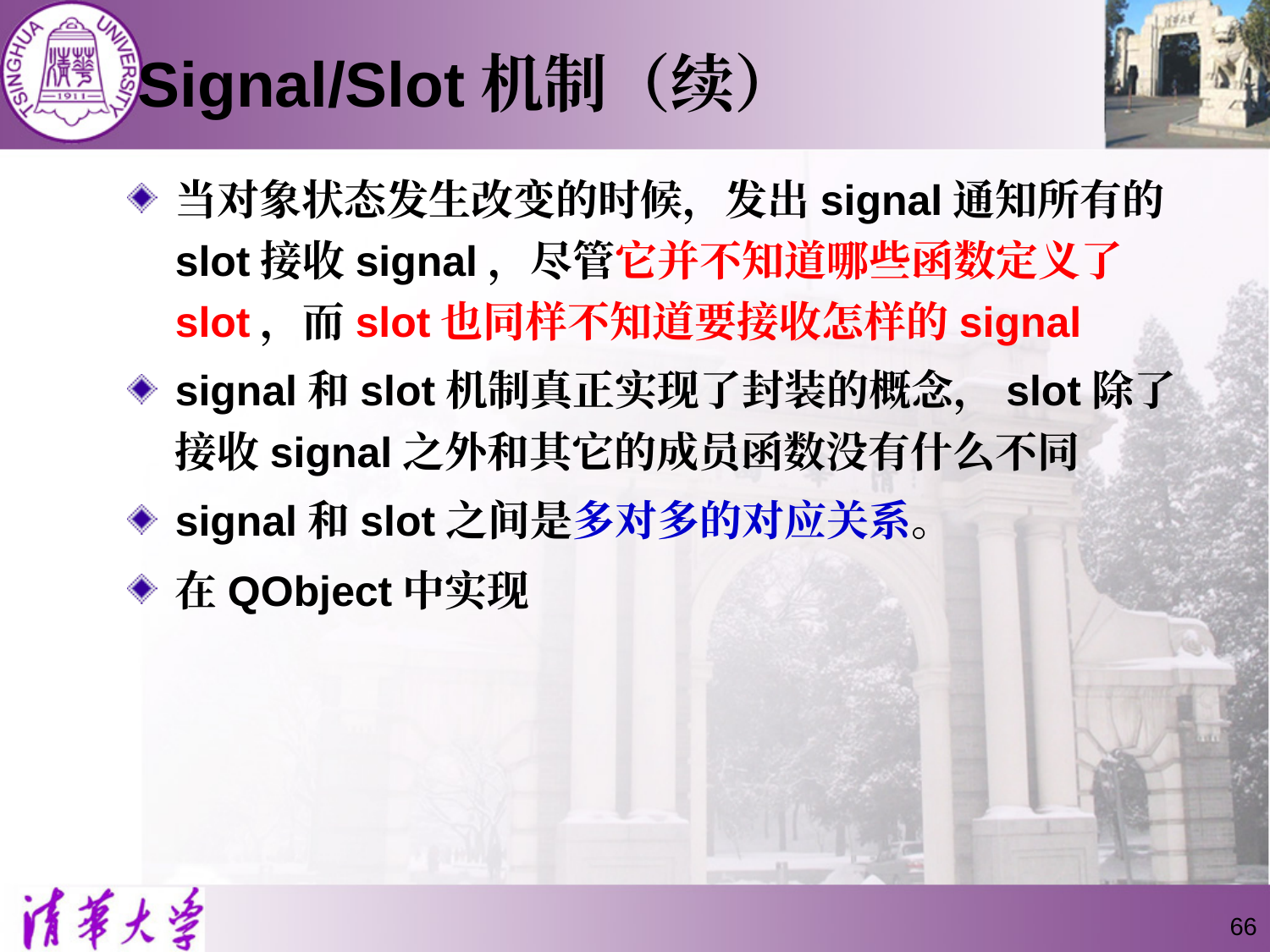

# Signal/Slot机制（续）
当对象状态发生改变的时候，发出signal通知所有的slot接收signal，尽管它并不知道哪些函数定义了slot，而slot也同样不知道要接收怎样的signal
signal和slot机制真正实现了封装的概念，slot除了接收signal之外和其它的成员函数没有什么不同
signal和slot之间是多对多的对应关系。
在QObject中实现
66